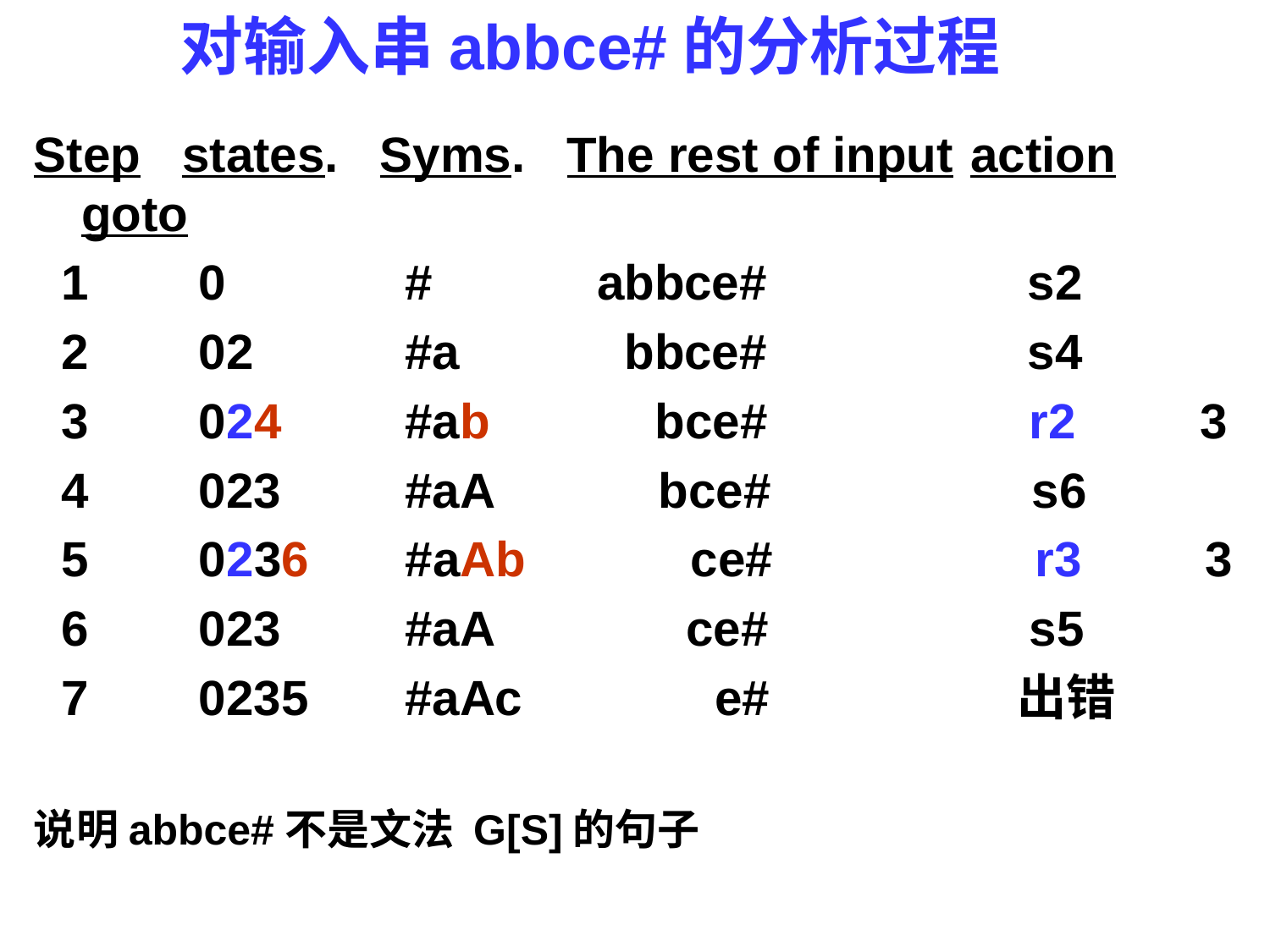

对输入串abbce#的分析过程
Step   states.   Syms.   The rest of input	action goto
  1        0             #            abbce#                   s2
  2        02           #a            bbce#                   s4
  3        024         #ab            bce#                   r2         3
  4        023         #aA            bce#                   s6
  5        0236       #aAb            ce#                   r3         3
  6        023         #aA              ce#                   s5
  7        0235       #aAc              e#                 出错

说明abbce#不是文法 G[S]的句子

74